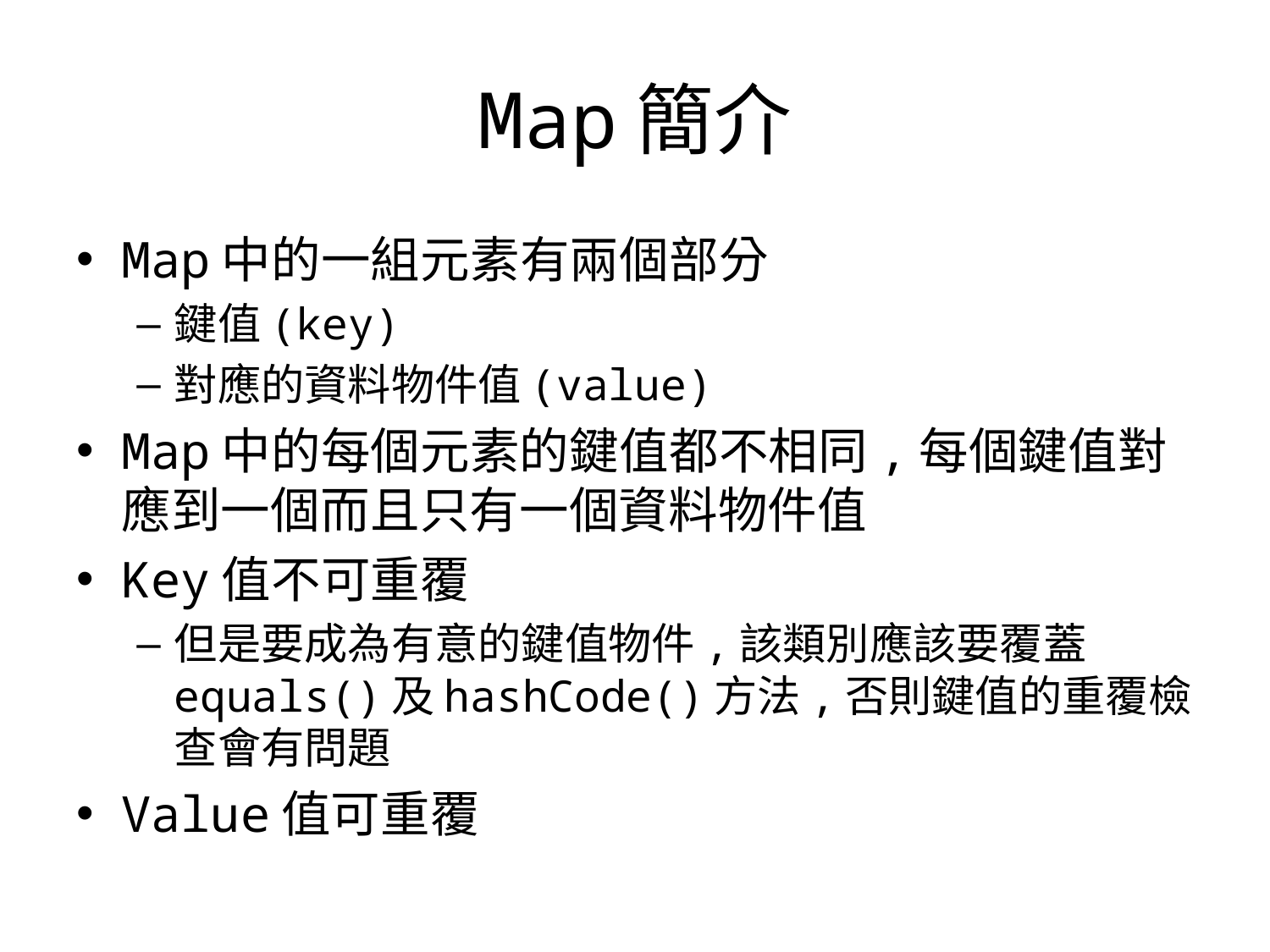

# Map簡介
Map中的一組元素有兩個部分
鍵值(key)
對應的資料物件值(value)
Map中的每個元素的鍵值都不相同,每個鍵值對應到一個而且只有一個資料物件值
Key值不可重覆
但是要成為有意的鍵值物件,該類別應該要覆蓋equals()及hashCode()方法,否則鍵值的重覆檢查會有問題
Value值可重覆